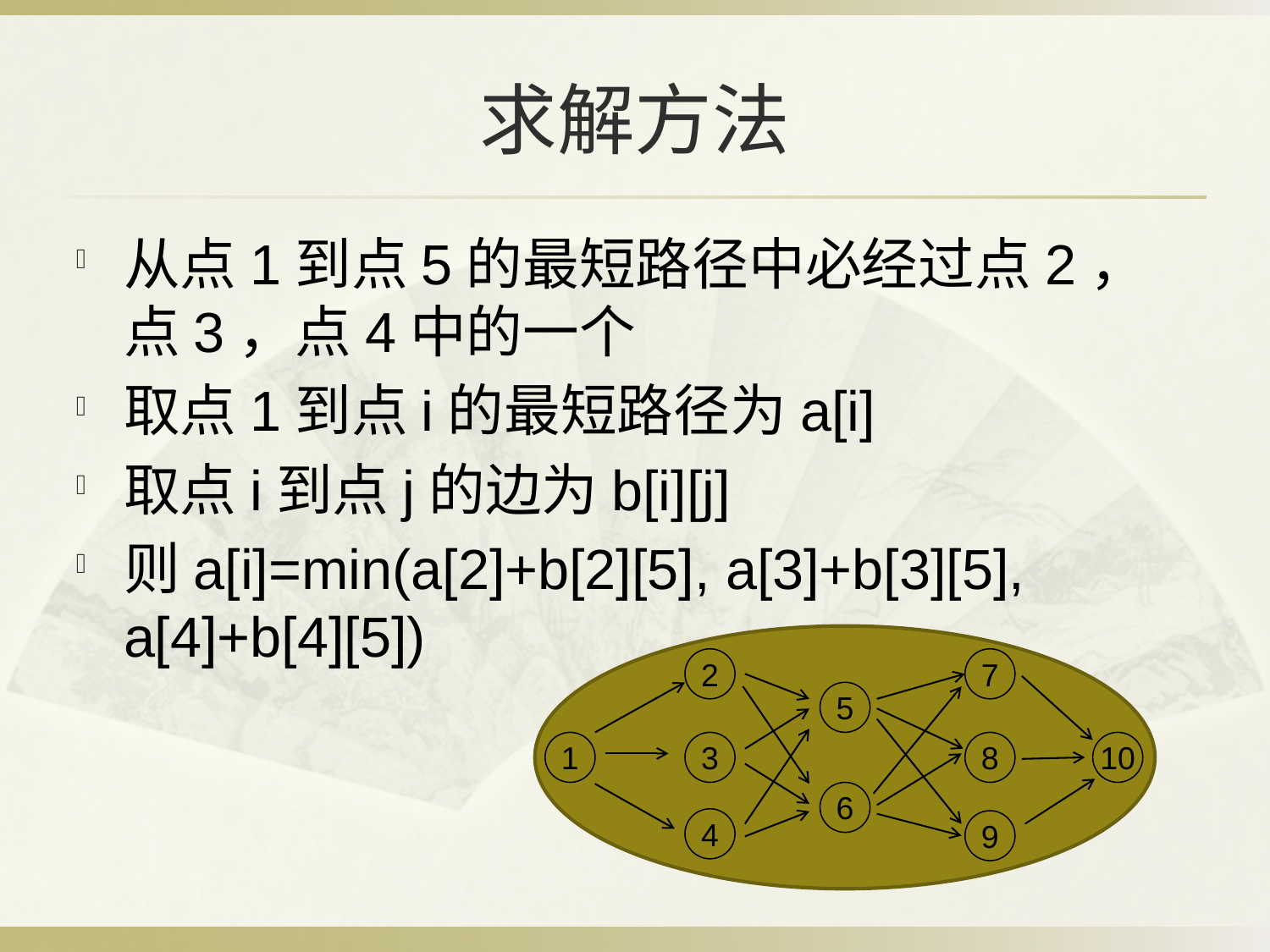

# 求解方法
从点1到点5的最短路径中必经过点2，点3，点4中的一个
取点1到点i的最短路径为a[i]
取点i到点j的边为b[i][j]
则a[i]=min(a[2]+b[2][5], a[3]+b[3][5], a[4]+b[4][5])

7
2
5
3
1
8
10
6
4
9